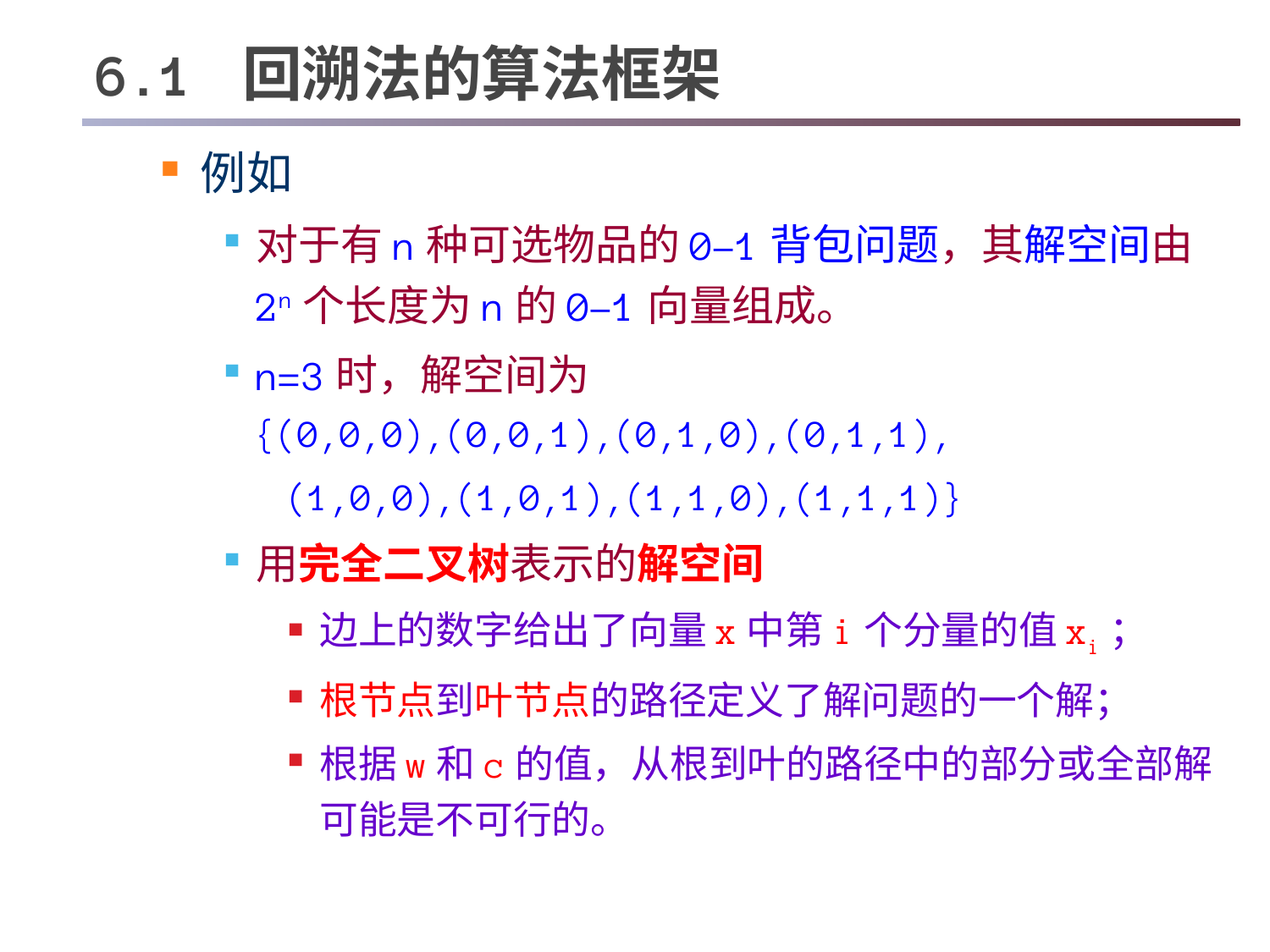

# 6.1 回溯法的算法框架
例如
对于有n种可选物品的0-1背包问题，其解空间由2n个长度为n的0-1向量组成。
n=3时，解空间为
{(0,0,0),(0,0,1),(0,1,0),(0,1,1),
   (1,0,0),(1,0,1),(1,1,0),(1,1,1)}
用完全二叉树表示的解空间
边上的数字给出了向量x中第i个分量的值xi；
根节点到叶节点的路径定义了解问题的一个解；
根据w和c的值，从根到叶的路径中的部分或全部解可能是不可行的。